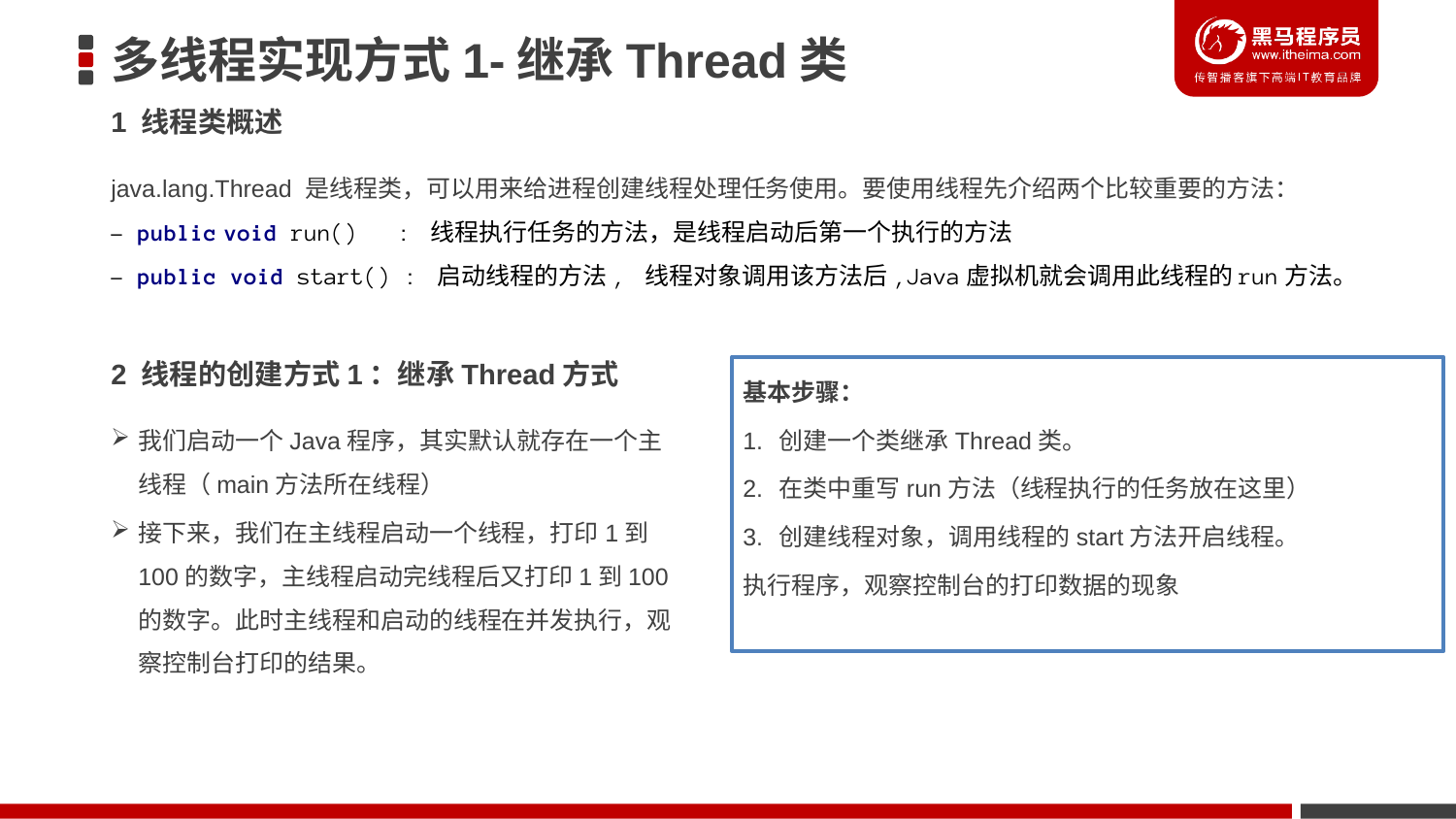

多线程实现方式1-继承Thread类
1 线程类概述
java.lang.Thread 是线程类，可以用来给进程创建线程处理任务使用。要使用线程先介绍两个比较重要的方法：
- public void run​()   : 线程执行任务的方法，是线程启动后第一个执行的方法
- public void start​() : 启动线程的方法, 线程对象调用该方法后,Java虚拟机就会调用此线程的run方法。
2 线程的创建方式1：继承Thread方式
基本步骤：
创建一个类继承Thread类。
在类中重写run方法（线程执行的任务放在这里）
创建线程对象，调用线程的start方法开启线程。
执行程序，观察控制台的打印数据的现象
我们启动一个Java程序，其实默认就存在一个主线程（main方法所在线程）
接下来，我们在主线程启动一个线程，打印1到100的数字，主线程启动完线程后又打印1到100的数字。此时主线程和启动的线程在并发执行，观察控制台打印的结果。